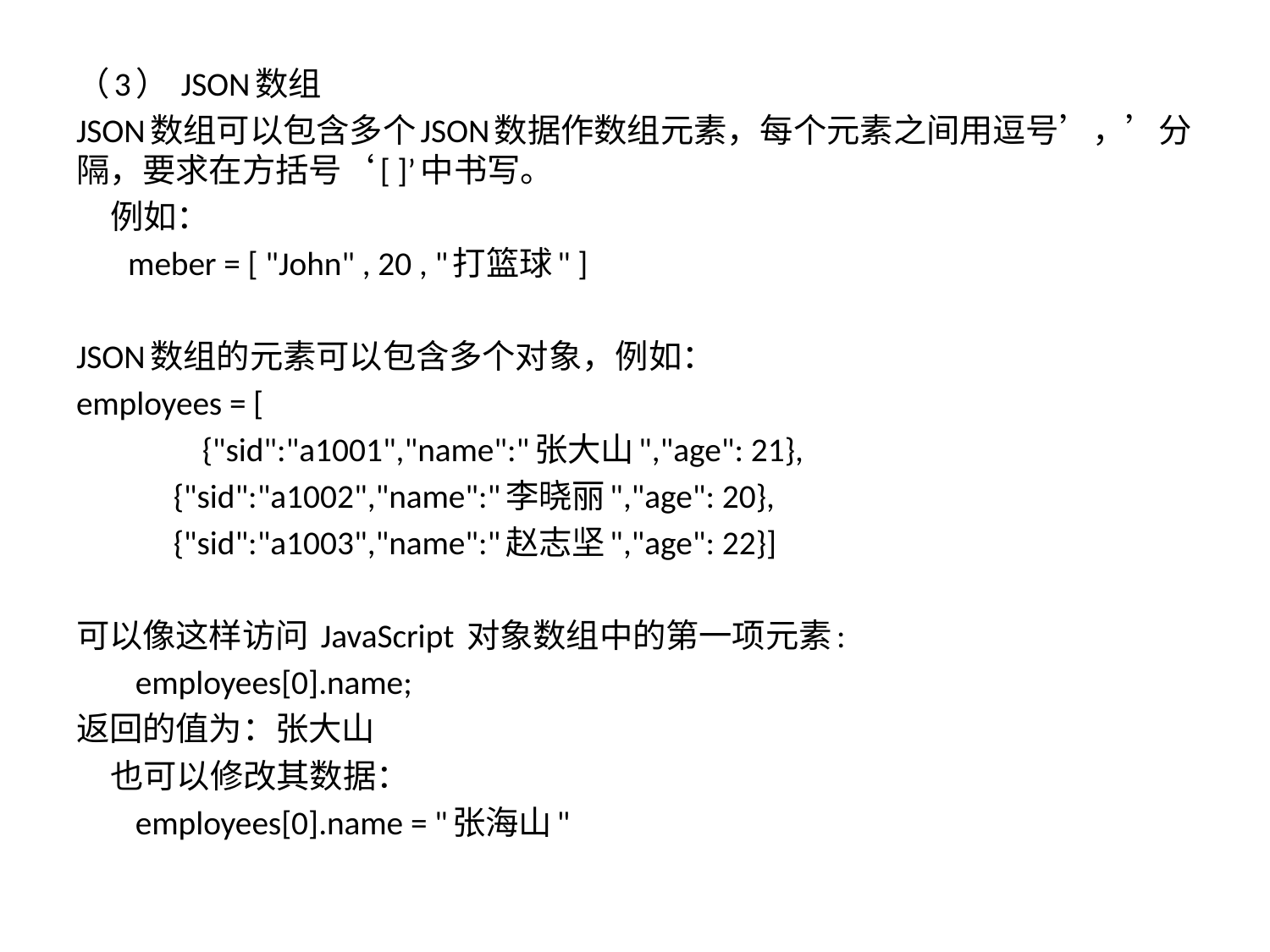

（3） JSON数组
JSON数组可以包含多个JSON数据作数组元素，每个元素之间用逗号’，’分隔，要求在方括号‘[ ]’中书写。
    例如：
       meber = [ "John" , 20 , "打篮球" ]

JSON数组的元素可以包含多个对象，例如：
employees = [
                 {"sid":"a1001","name":"张大山","age": 21},
	   {"sid":"a1002","name":"李晓丽","age": 20},
	   {"sid":"a1003","name":"赵志坚","age": 22}]

可以像这样访问 JavaScript 对象数组中的第一项元素:
        employees[0].name;
返回的值为：张大山
    也可以修改其数据：
        employees[0].name = "张海山"